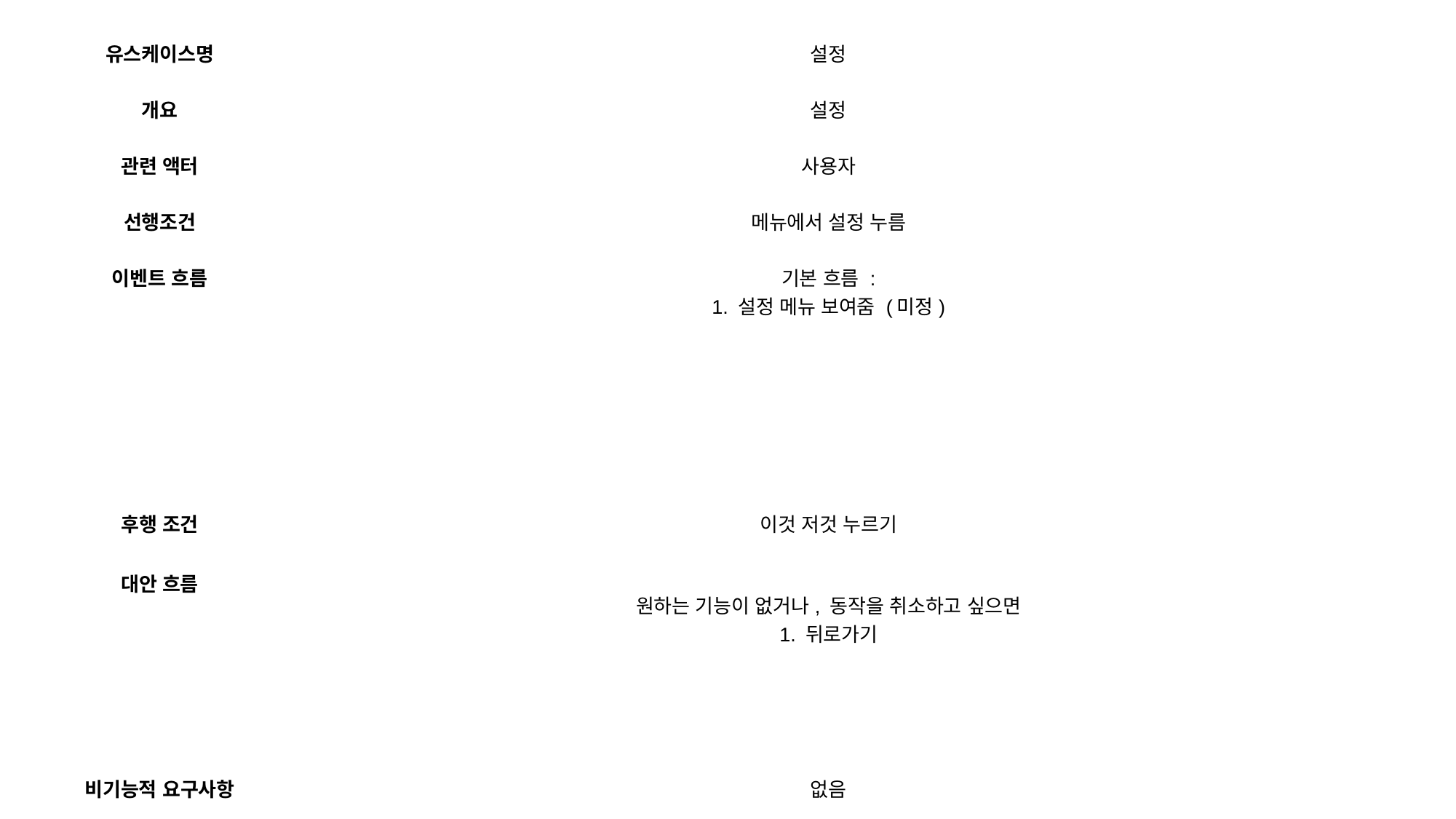

| 유스케이스명 | 설정 |
| --- | --- |
| 개요 | 설정 |
| 관련 액터 | 사용자 |
| 선행조건 | 메뉴에서 설정 누름 |
| 이벤트 흐름 | 기본 흐름 : 1. 설정 메뉴 보여줌 (미정) |
| 후행 조건 | 이것 저것 누르기 |
| 대안 흐름 | 원하는 기능이 없거나, 동작을 취소하고 싶으면 1. 뒤로가기 |
| 비기능적 요구사항 | 없음 |